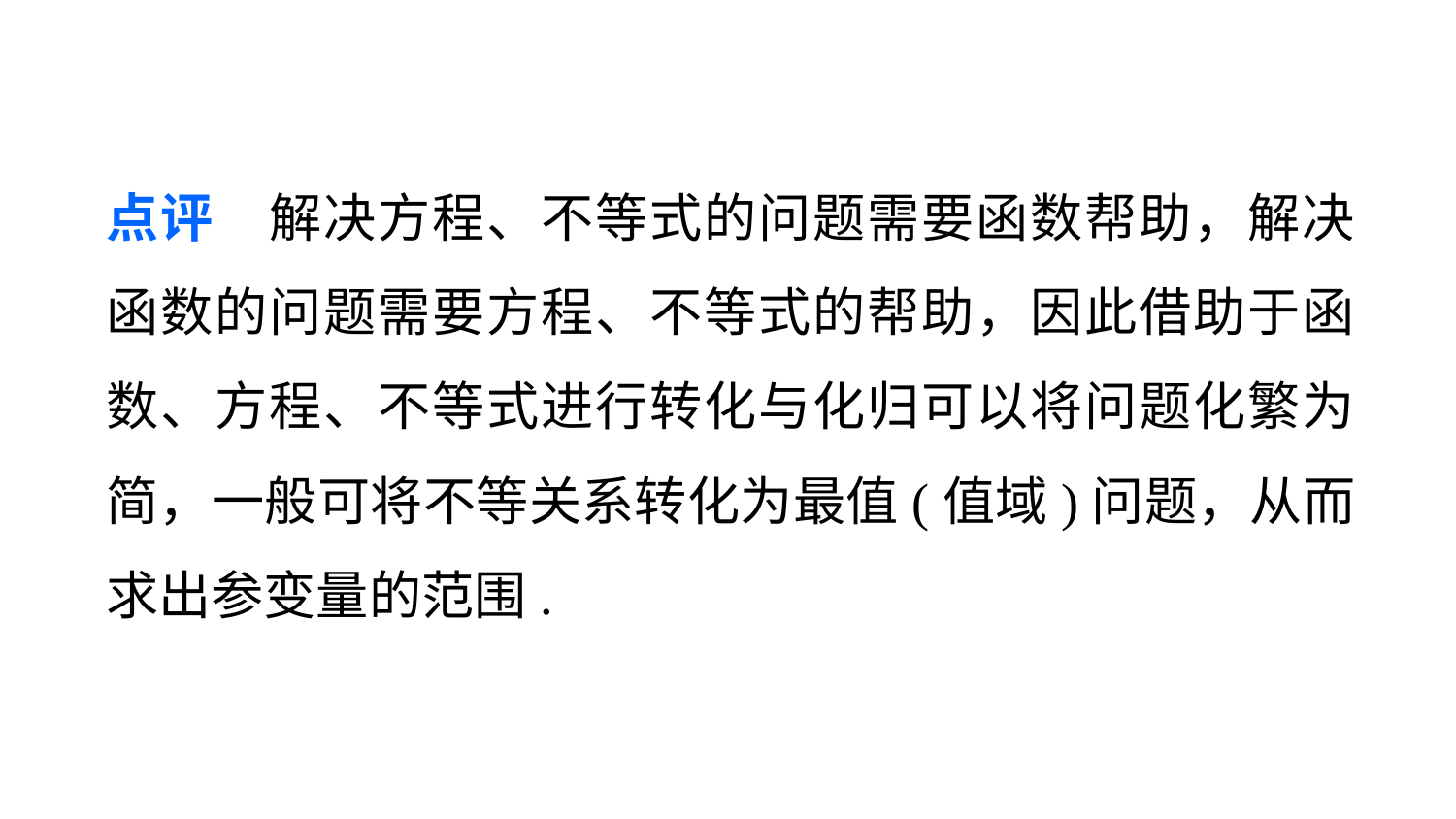

点评　解决方程、不等式的问题需要函数帮助，解决函数的问题需要方程、不等式的帮助，因此借助于函数、方程、不等式进行转化与化归可以将问题化繁为简，一般可将不等关系转化为最值(值域)问题，从而求出参变量的范围.